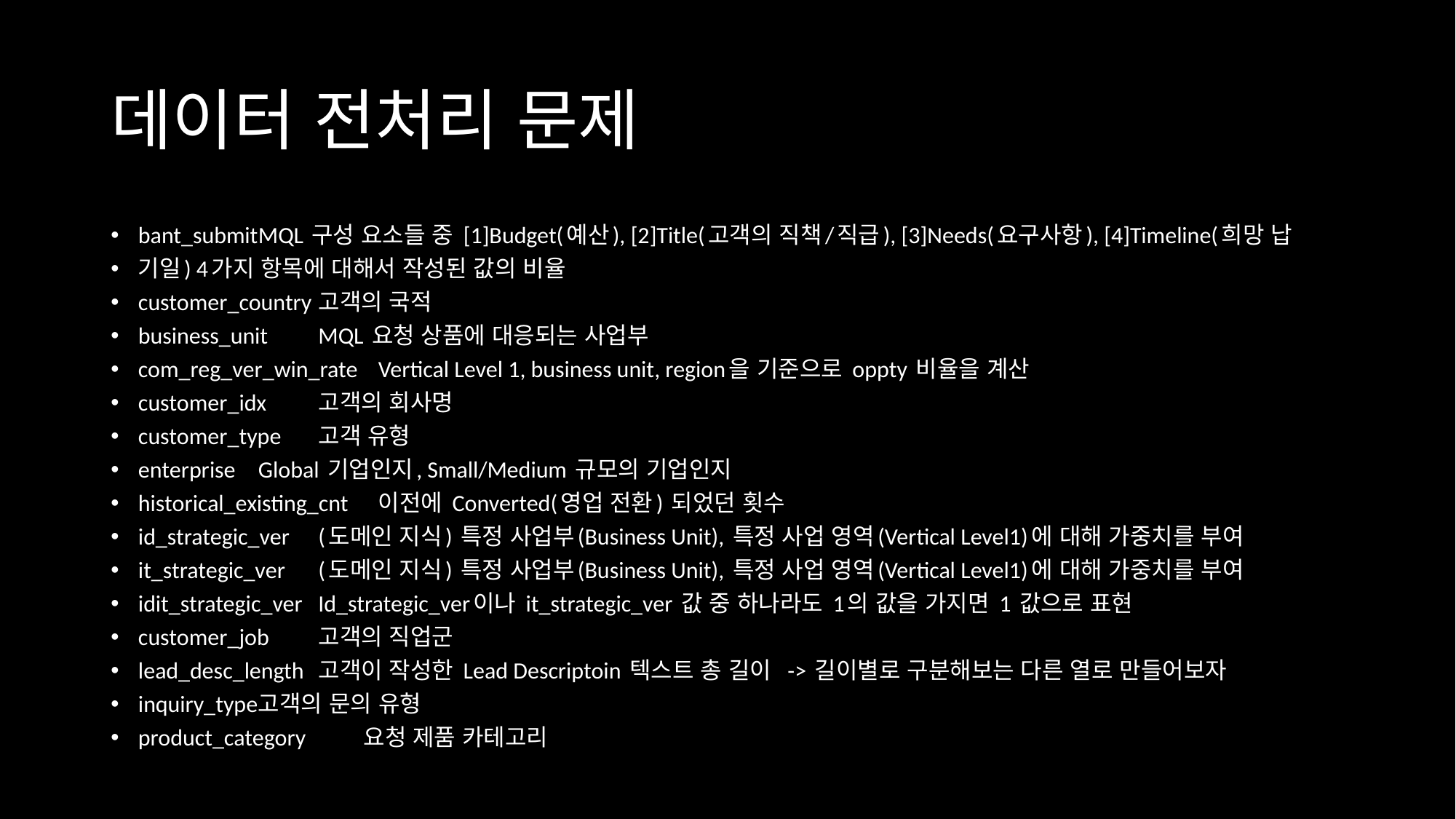

# 데이터 전처리 문제
bant_submit	MQL 구성 요소들 중 [1]Budget(예산), [2]Title(고객의 직책/직급), [3]Needs(요구사항), [4]Timeline(희망 납
기일) 4가지 항목에 대해서 작성된 값의 비율
customer_country	고객의 국적
business_unit	MQL 요청 상품에 대응되는 사업부
com_reg_ver_win_rate	Vertical Level 1, business unit, region을 기준으로 oppty 비율을 계산
customer_idx	고객의 회사명
customer_type	고객 유형
enterprise	Global 기업인지, Small/Medium 규모의 기업인지
historical_existing_cnt	이전에 Converted(영업 전환) 되었던 횟수
id_strategic_ver	(도메인 지식) 특정 사업부(Business Unit), 특정 사업 영역(Vertical Level1)에 대해 가중치를 부여
it_strategic_ver	(도메인 지식) 특정 사업부(Business Unit), 특정 사업 영역(Vertical Level1)에 대해 가중치를 부여
idit_strategic_ver	Id_strategic_ver이나 it_strategic_ver 값 중 하나라도 1의 값을 가지면 1 값으로 표현
customer_job	고객의 직업군
lead_desc_length	고객이 작성한 Lead Descriptoin 텍스트 총 길이  -> 길이별로 구분해보는 다른 열로 만들어보자
inquiry_type	고객의 문의 유형
product_category	        요청 제품 카테고리